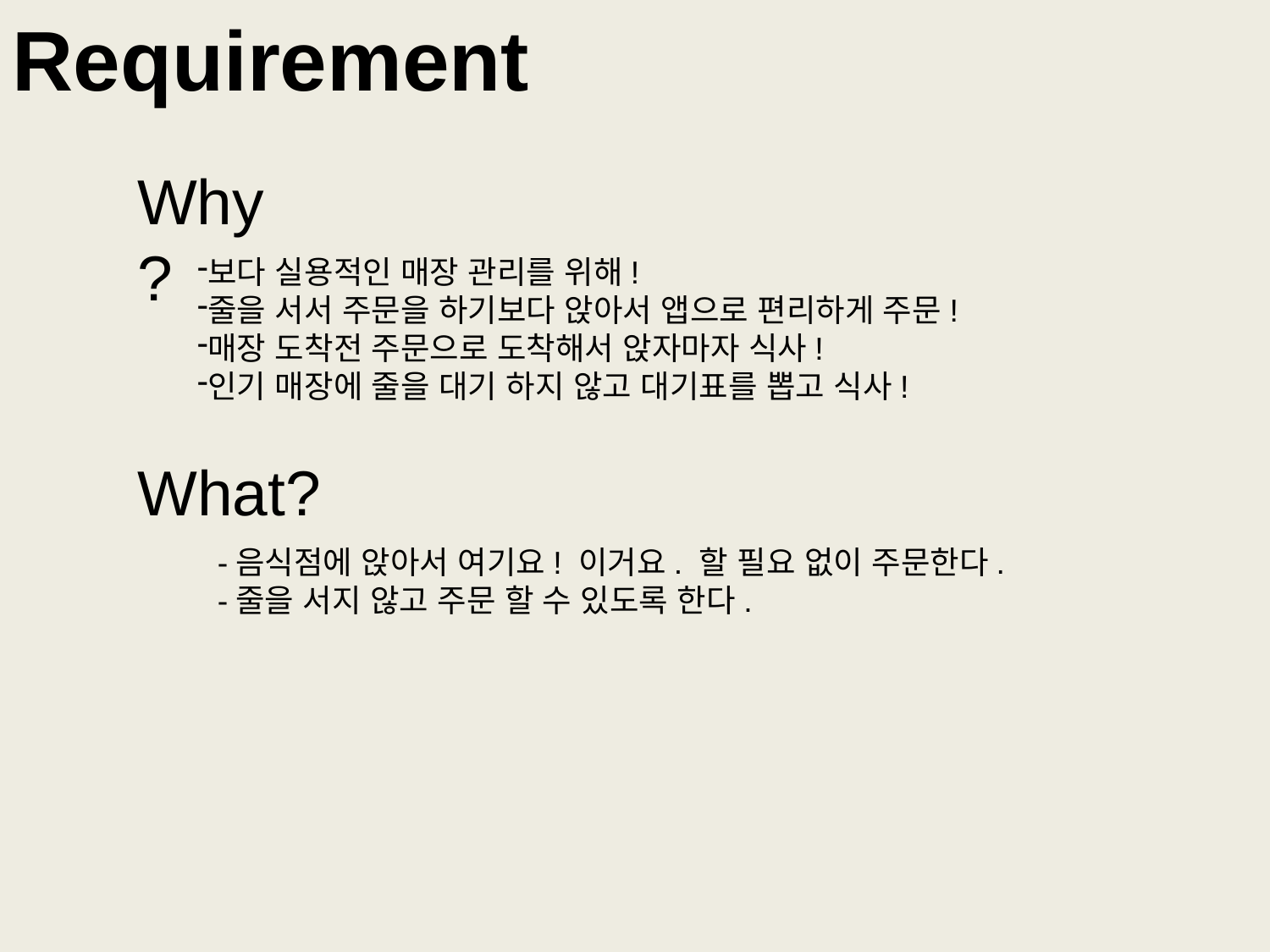

Requirement
Why?
보다 실용적인 매장 관리를 위해!
줄을 서서 주문을 하기보다 앉아서 앱으로 편리하게 주문!
매장 도착전 주문으로 도착해서 앉자마자 식사!
인기 매장에 줄을 대기 하지 않고 대기표를 뽑고 식사!
What?
-음식점에 앉아서 여기요! 이거요. 할 필요 없이 주문한다.
-줄을 서지 않고 주문 할 수 있도록 한다.